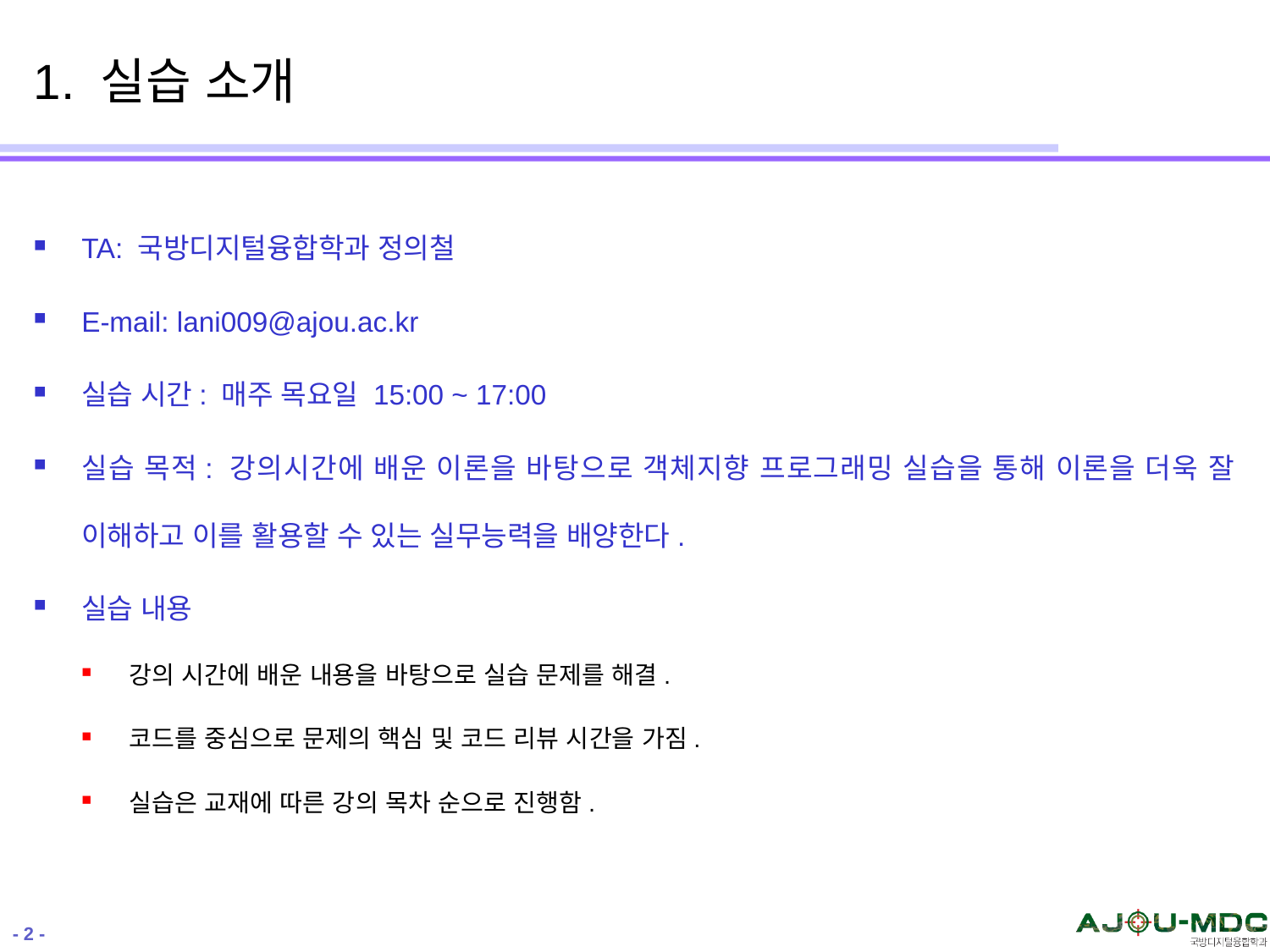

# 1. 실습 소개
TA: 국방디지털융합학과 정의철
E-mail: lani009@ajou.ac.kr
실습 시간: 매주 목요일 15:00 ~ 17:00
실습 목적: 강의시간에 배운 이론을 바탕으로 객체지향 프로그래밍 실습을 통해 이론을 더욱 잘 이해하고 이를 활용할 수 있는 실무능력을 배양한다.
실습 내용
강의 시간에 배운 내용을 바탕으로 실습 문제를 해결.
코드를 중심으로 문제의 핵심 및 코드 리뷰 시간을 가짐.
실습은 교재에 따른 강의 목차 순으로 진행함.

- 2 -